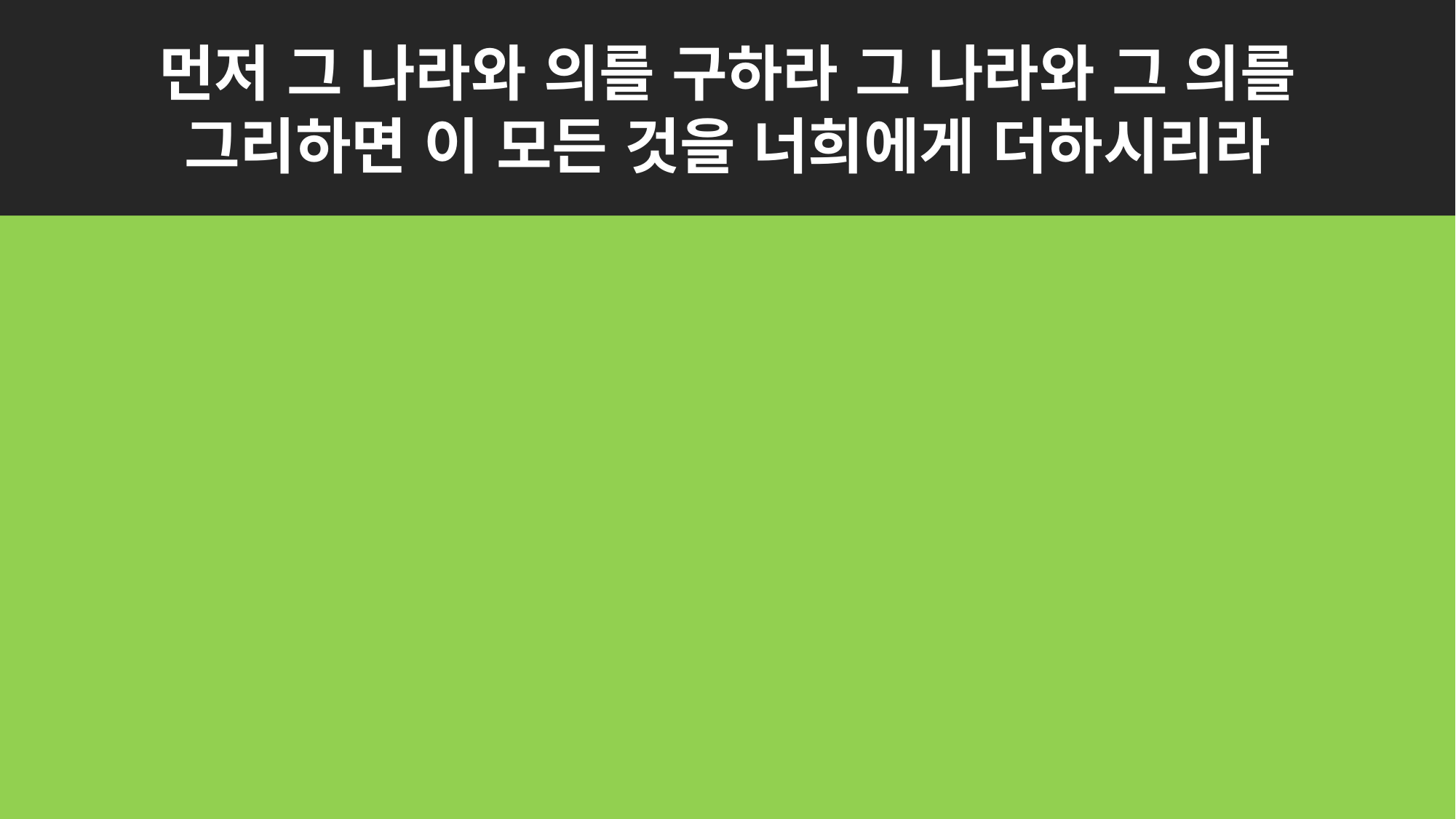

먼저 그 나라와 의를 구하라 그 나라와 그 의를
그리하면 이 모든 것을 너희에게 더하시리라